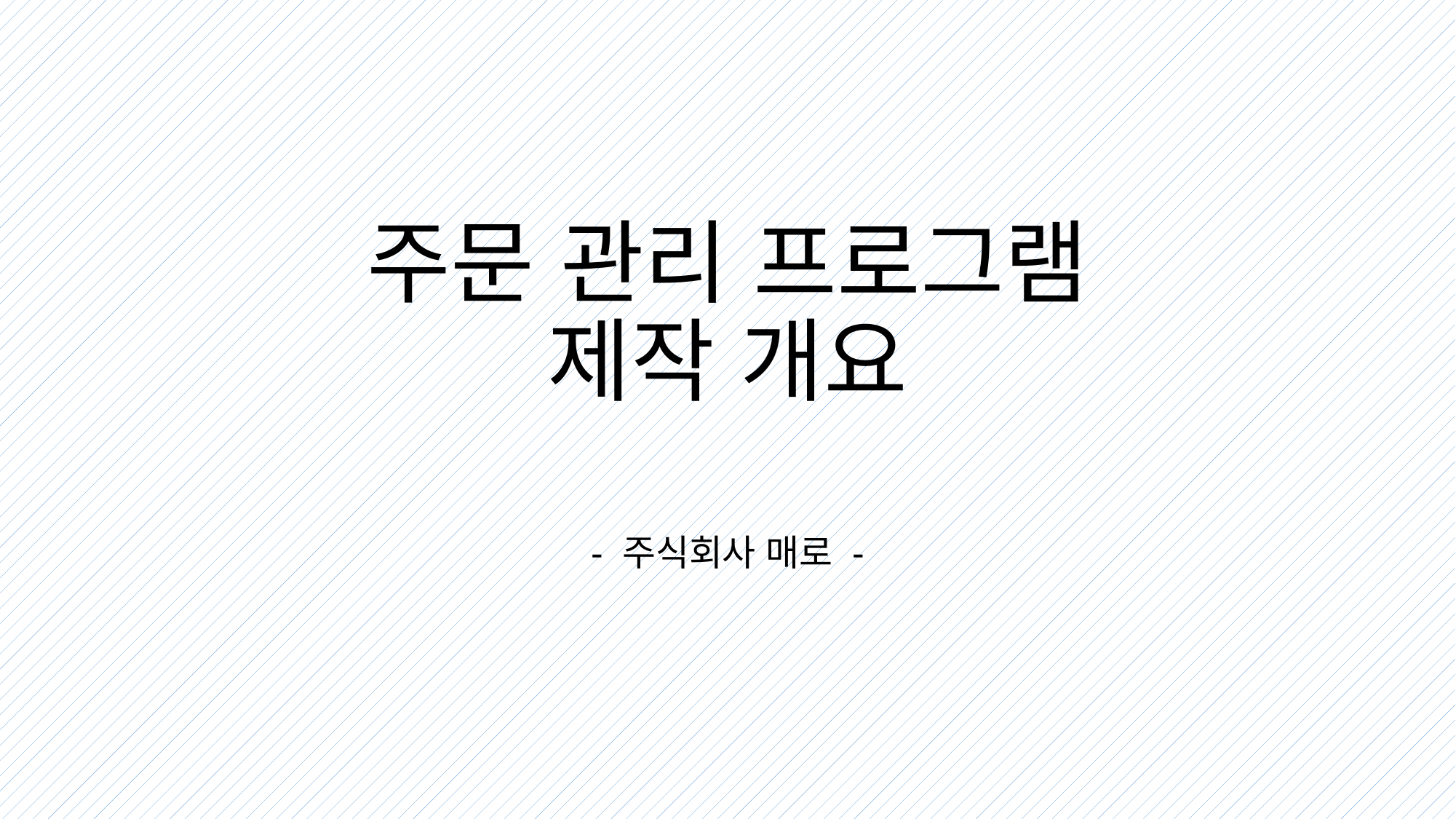

# 주문 관리 프로그램 제작 개요
- 주식회사 매로 -